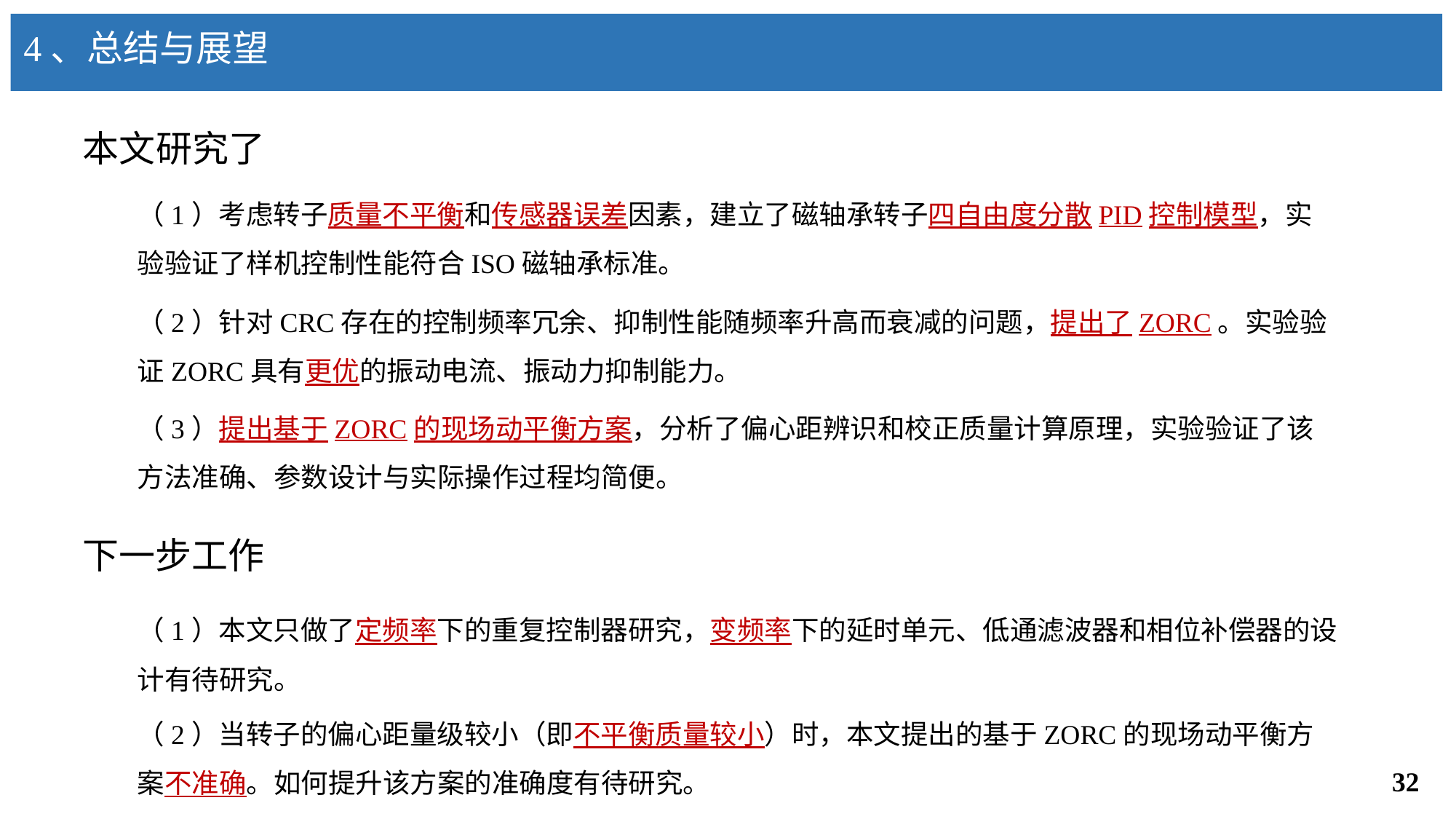

4、总结与展望
本文研究了
（1）考虑转子质量不平衡和传感器误差因素，建立了磁轴承转子四自由度分散PID控制模型，实验验证了样机控制性能符合ISO磁轴承标准。
（2）针对CRC存在的控制频率冗余、抑制性能随频率升高而衰减的问题，提出了ZORC。实验验证ZORC具有更优的振动电流、振动力抑制能力。
（3）提出基于ZORC的现场动平衡方案，分析了偏心距辨识和校正质量计算原理，实验验证了该方法准确、参数设计与实际操作过程均简便。
下一步工作
（1）本文只做了定频率下的重复控制器研究，变频率下的延时单元、低通滤波器和相位补偿器的设计有待研究。
（2）当转子的偏心距量级较小（即不平衡质量较小）时，本文提出的基于ZORC的现场动平衡方案不准确。如何提升该方案的准确度有待研究。
32